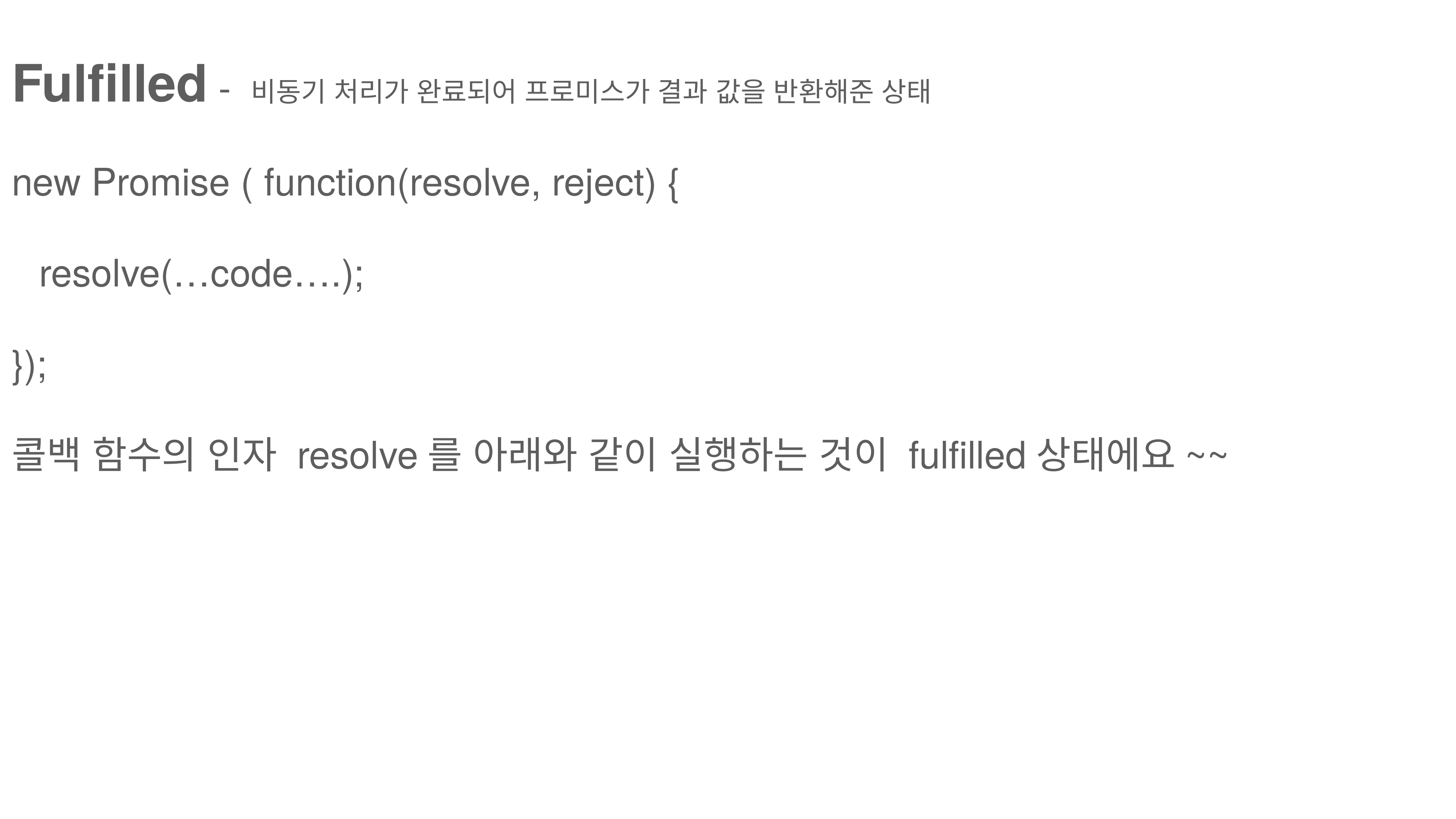

Fulfilled - 비동기 처리가 완료되어 프로미스가 결과 값을 반환해준 상태

new Promise ( function(resolve, reject) {

resolve(…code….);

});

콜백 함수의 인자 resolve를 아래와 같이 실행하는 것이 fulfilled상태에요~~